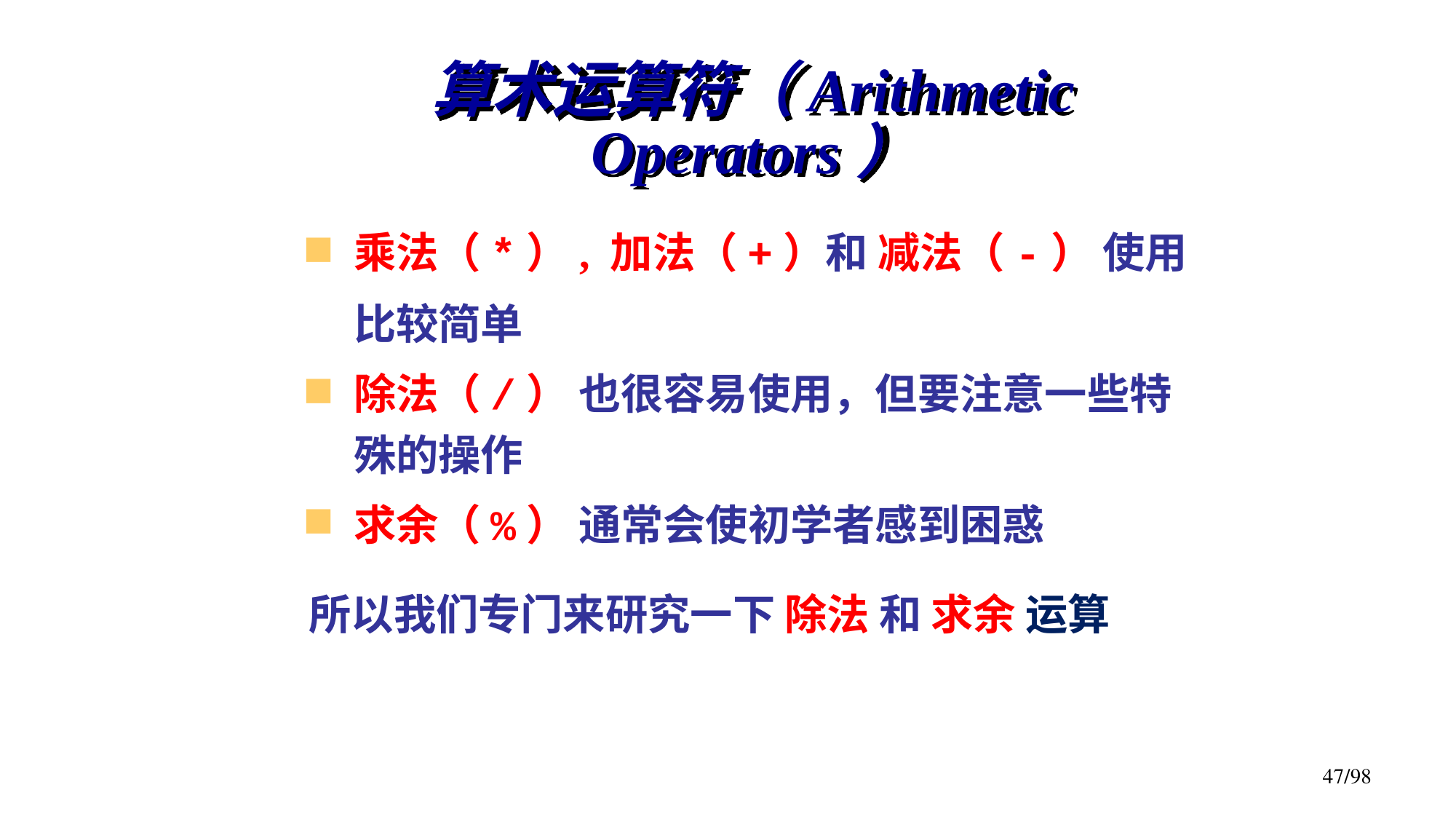

# 算术运算符（Arithmetic Operators）
乘法（*）, 加法（+）和 减法（-） 使用比较简单
除法（/） 也很容易使用，但要注意一些特殊的操作
求余（%） 通常会使初学者感到困惑

所以我们专门来研究一下 除法 和 求余 运算